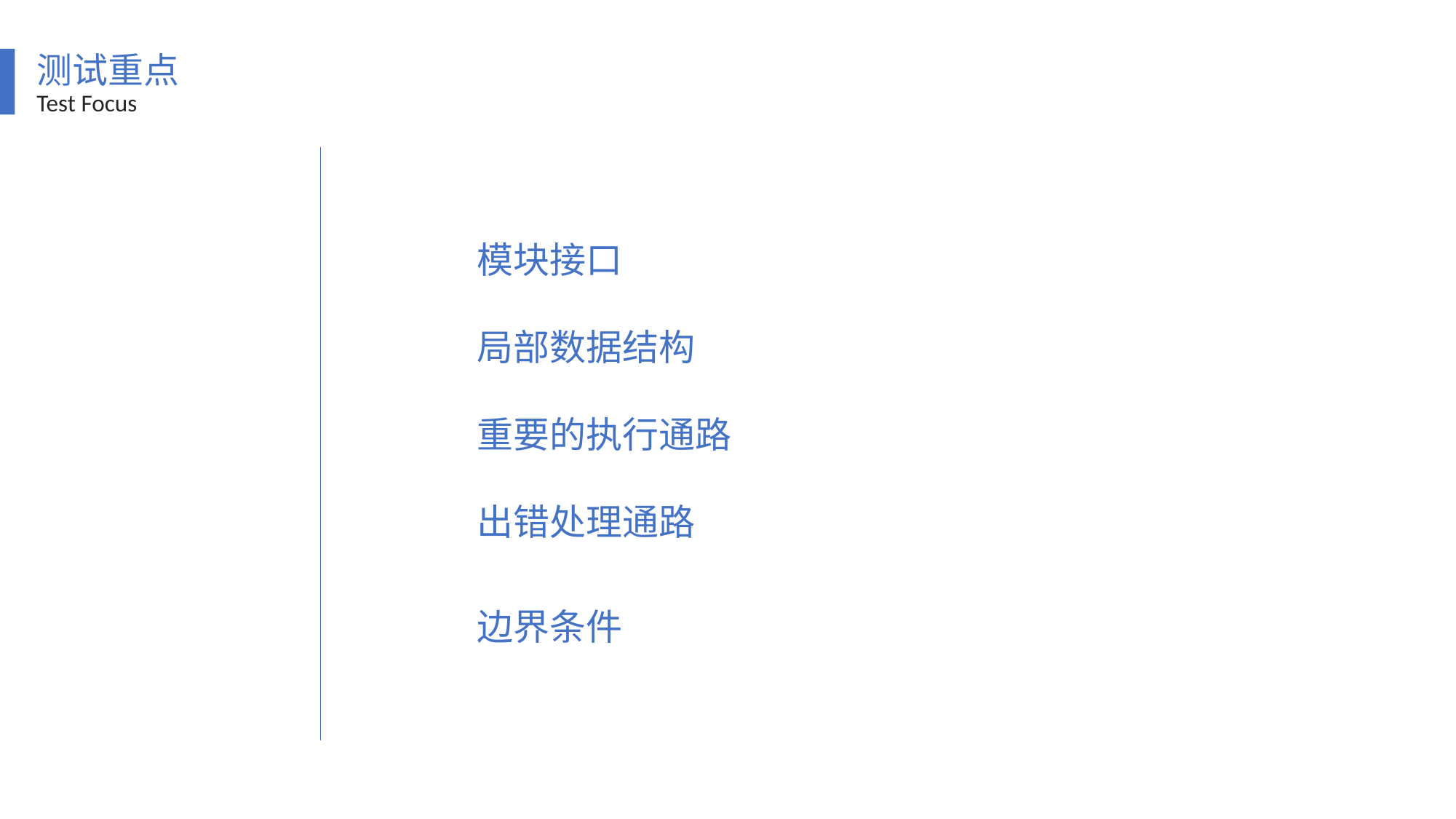

测试重点
Test Focus
模块接口

局部数据结构

重要的执行通路

出错处理通路

边界条件